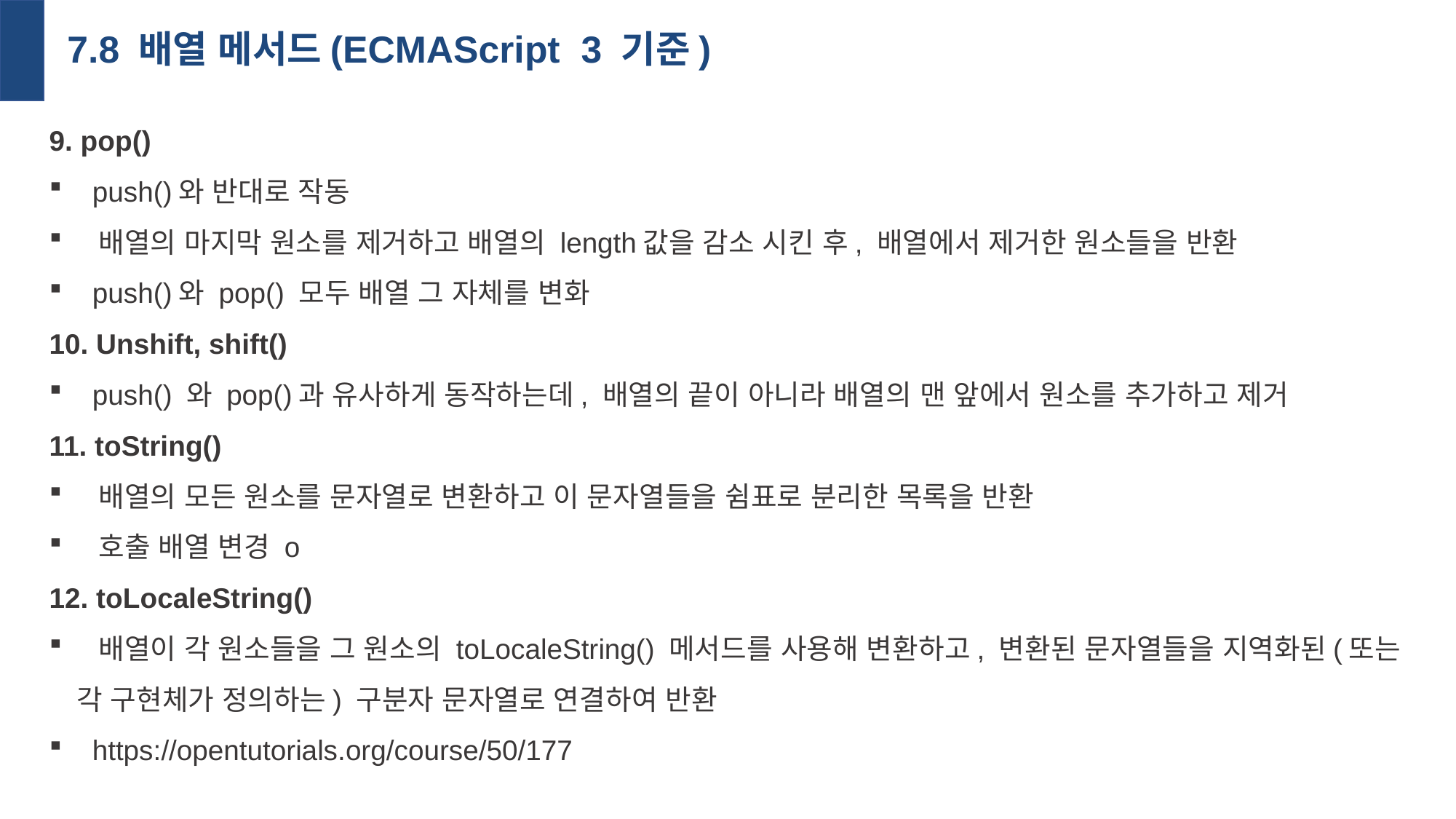

# 7.8 배열 메서드(ECMAScript  3 기준)
9. pop()
  push()와 반대로 작동
  배열의 마지막 원소를 제거하고 배열의 length값을 감소 시킨 후, 배열에서 제거한 원소들을 반환
  push()와 pop() 모두 배열 그 자체를 변화
10. Unshift, shift()
  push() 와 pop()과 유사하게 동작하는데, 배열의 끝이 아니라 배열의 맨 앞에서 원소를 추가하고 제거
11. toString()
  배열의 모든 원소를 문자열로 변환하고 이 문자열들을 쉼표로 분리한 목록을 반환
  호출 배열 변경 o
12. toLocaleString()
  배열이 각 원소들을 그 원소의 toLocaleString() 메서드를 사용해 변환하고, 변환된 문자열들을 지역화된(또는 각 구현체가 정의하는) 구분자 문자열로 연결하여 반환
  https://opentutorials.org/course/50/177